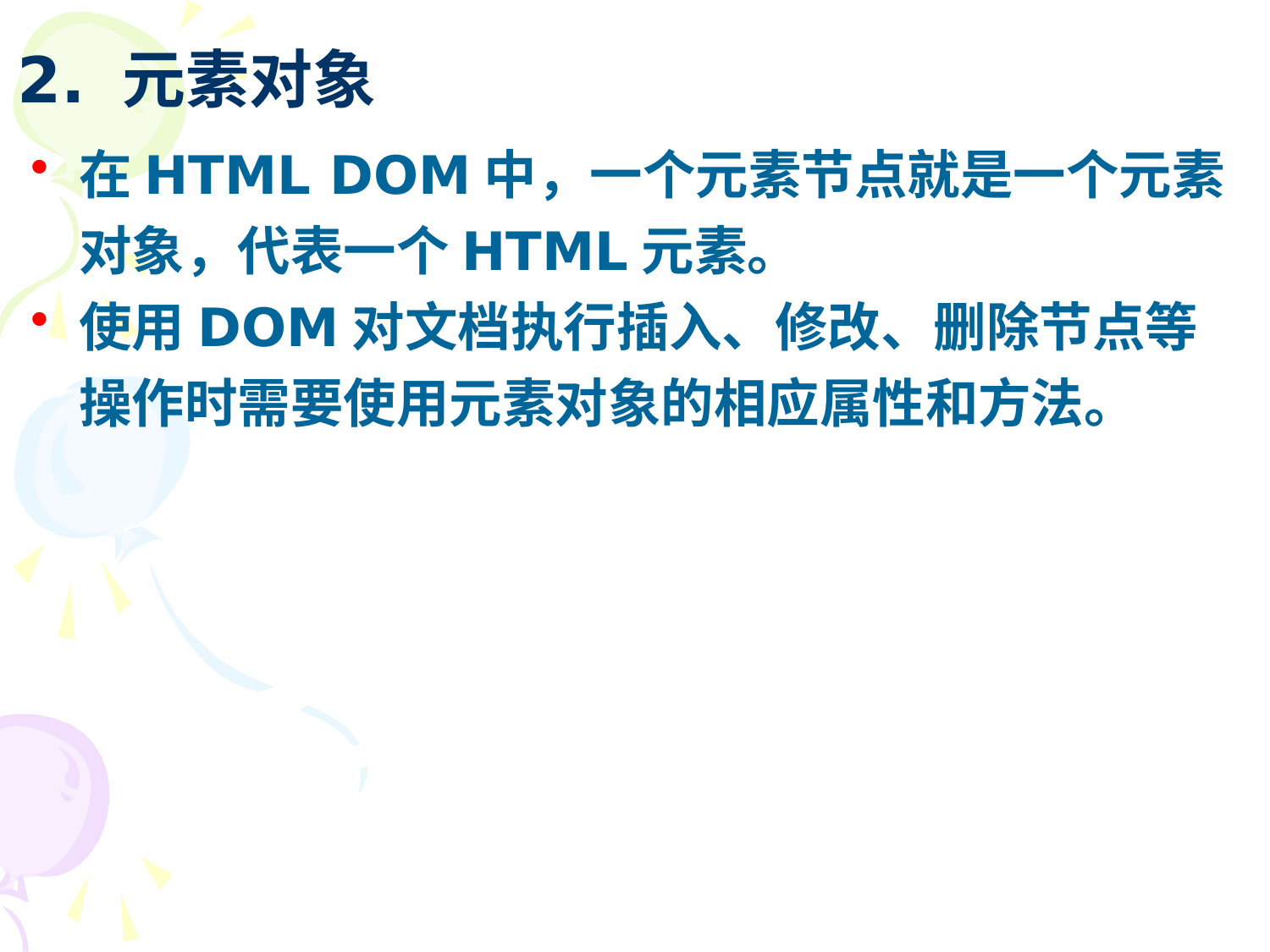

# 2. 元素对象
在HTML DOM中，一个元素节点就是一个元素对象，代表一个HTML元素。
使用DOM对文档执行插入、修改、删除节点等操作时需要使用元素对象的相应属性和方法。